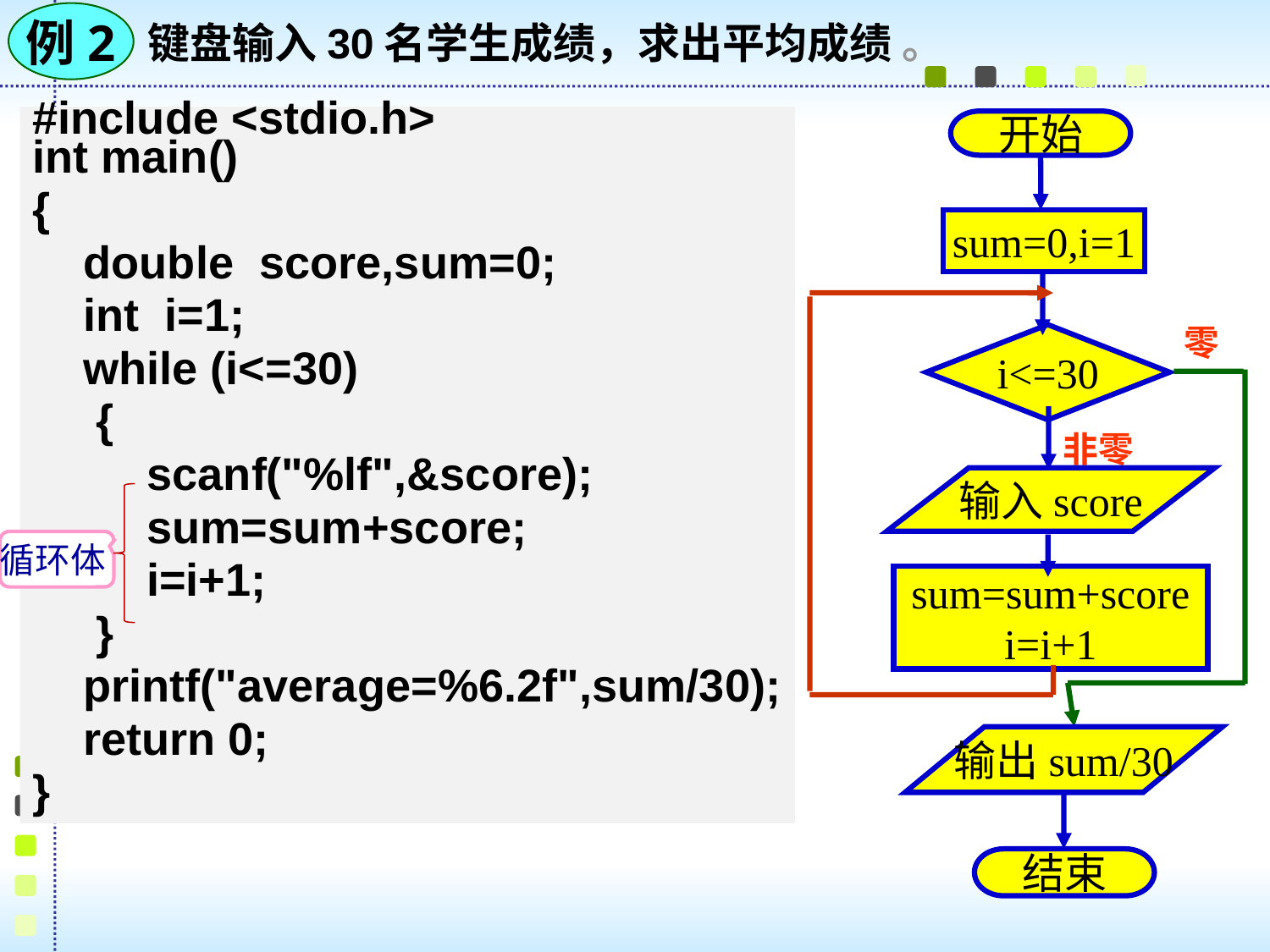

例2
键盘输入30名学生成绩，求出平均成绩 。
#include <stdio.h>
int main()
{
    double  score,sum=0;
    int  i=1;
    while (i<=30)
     {
         scanf("%lf",&score);
         sum=sum+score;
         i=i+1;
     }
    printf("average=%6.2f",sum/30);
    return 0;
}
开始

sum=0,i=1

零
i<=30

非零
输入score

sum=sum+score
i=i+1
输出sum/30

结束

循环体